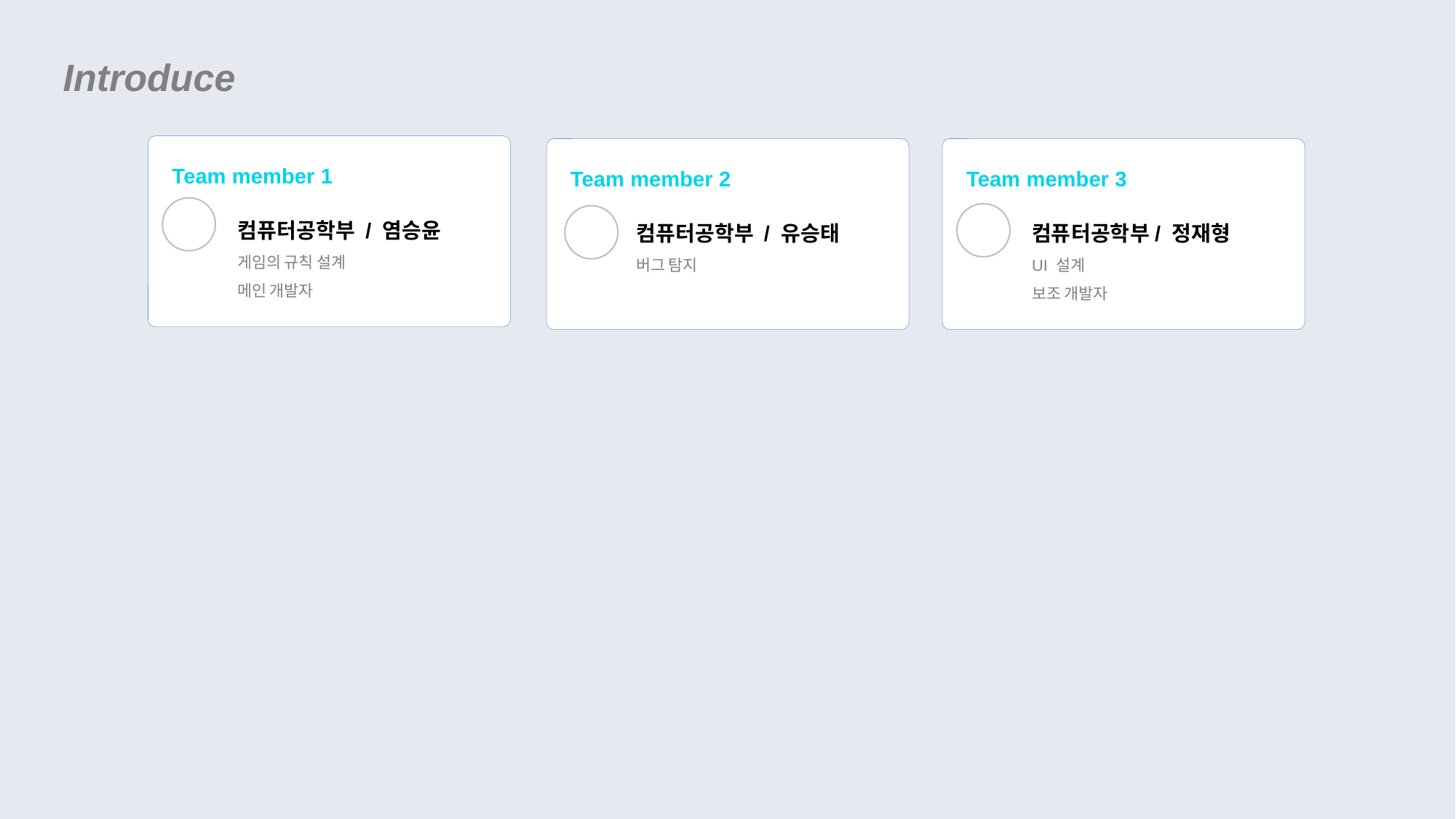

Introduce

Team member 1
Team member 2
Team member 3

컴퓨터공학부 / 염승윤
게임의 규칙 설계
메인 개발자
컴퓨터공학부 / 유승태
버그 탐지

컴퓨터공학부/ 정재형
UI 설계
보조 개발자